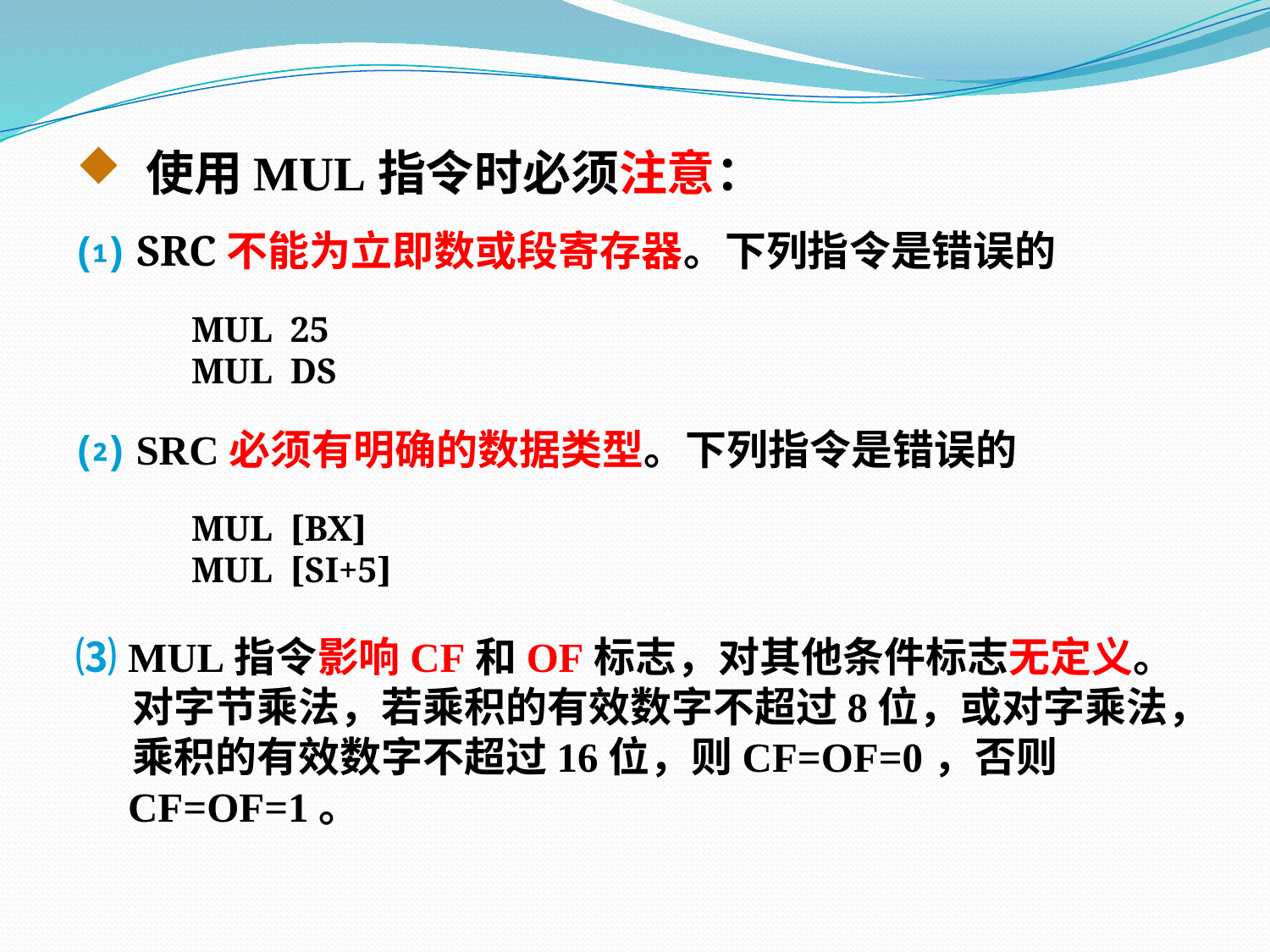

使用MUL指令时必须注意：

⑴ SRC不能为立即数或段寄存器。下列指令是错误的

             MUL  25
             MUL  DS

⑵ SRC必须有明确的数据类型。下列指令是错误的

             MUL  [BX]
             MUL  [SI+5]

⑶ MUL指令影响CF和OF标志，对其他条件标志无定义。
     对字节乘法，若乘积的有效数字不超过8位，或对字乘法，
     乘积的有效数字不超过16位，则CF=OF=0，否则
     CF=OF=1。